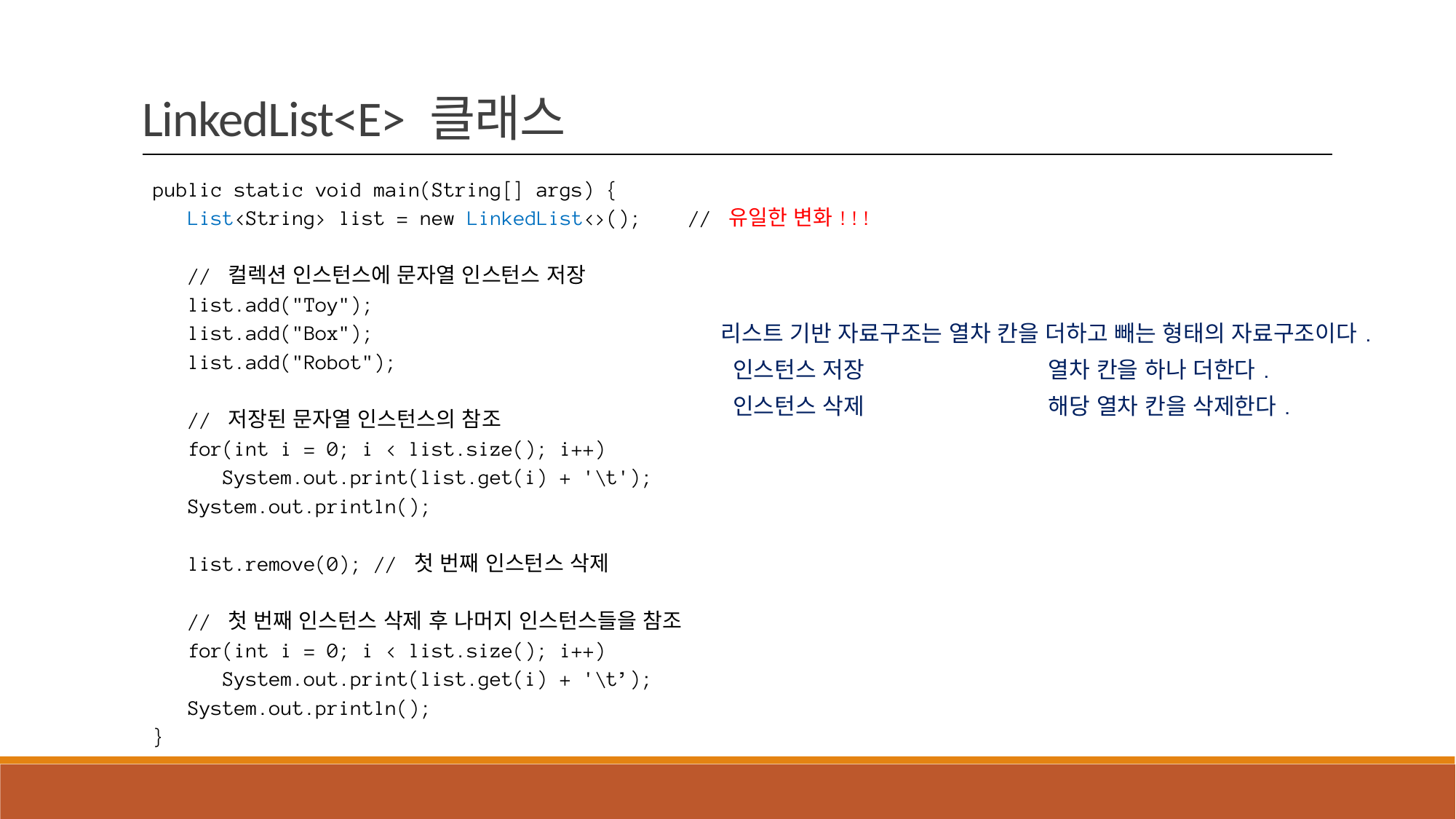

LinkedList<E> 클래스
public static void main(String[] args) {
   List<String> list = new LinkedList<>();    // 유일한 변화!!!

   // 컬렉션 인스턴스에 문자열 인스턴스 저장
   list.add("Toy");
   list.add("Box");
   list.add("Robot");

   // 저장된 문자열 인스턴스의 참조
   for(int i = 0; i < list.size(); i++)
      System.out.print(list.get(i) + '\t');
   System.out.println();

   list.remove(0); // 첫 번째 인스턴스 삭제

   // 첫 번째 인스턴스 삭제 후 나머지 인스턴스들을 참조
   for(int i = 0; i < list.size(); i++)
      System.out.print(list.get(i) + '\t’);
   System.out.println();
}
리스트 기반 자료구조는 열차 칸을 더하고 빼는 형태의 자료구조이다.
 인스턴스 저장		열차 칸을 하나 더한다.
 인스턴스 삭제		해당 열차 칸을 삭제한다.